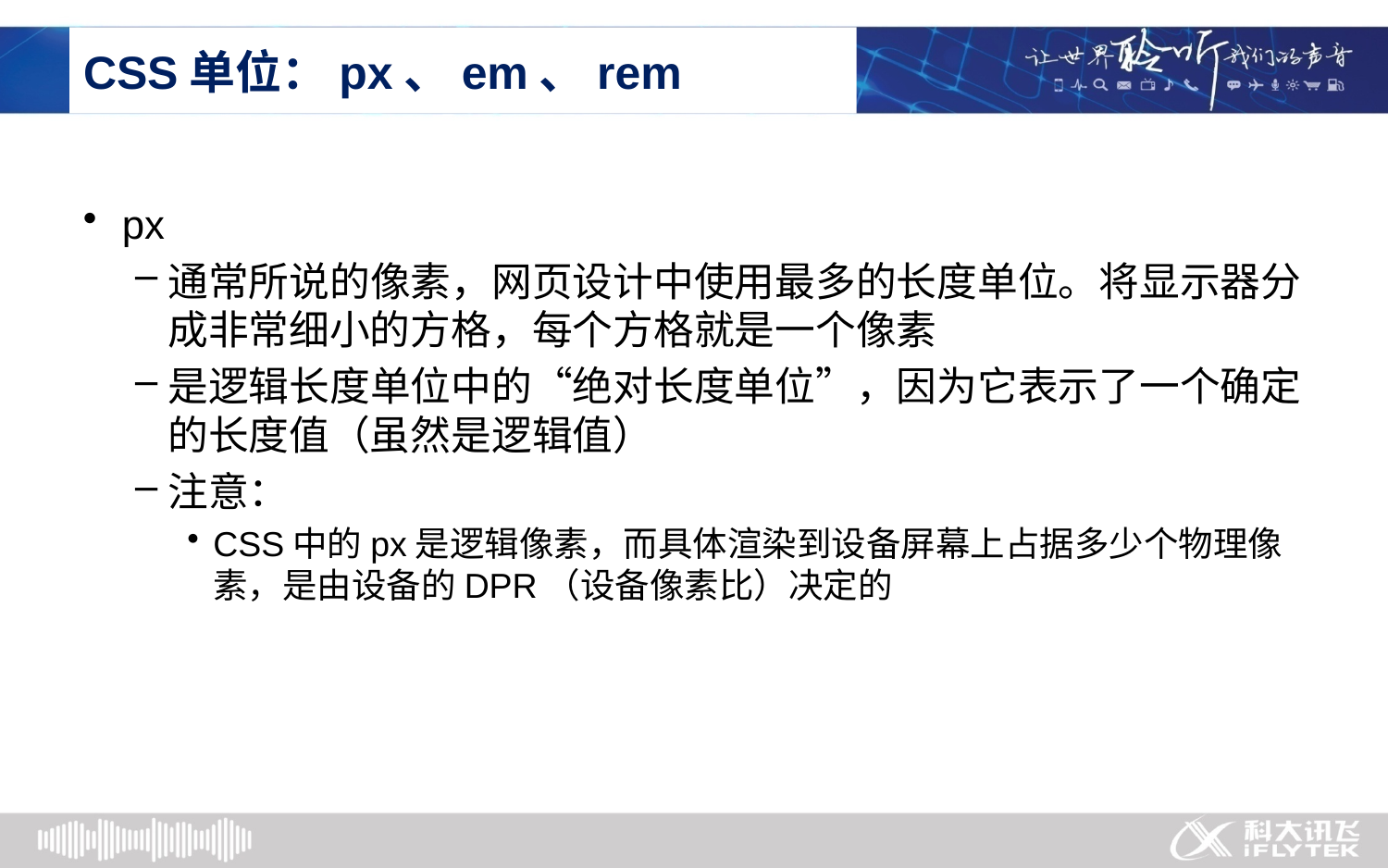

# CSS单位：px、em、rem

px
通常所说的像素，网页设计中使用最多的长度单位。将显示器分成非常细小的方格，每个方格就是一个像素
是逻辑长度单位中的“绝对长度单位”，因为它表示了一个确定的长度值（虽然是逻辑值）
注意：
CSS中的px是逻辑像素，而具体渲染到设备屏幕上占据多少个物理像素，是由设备的DPR（设备像素比）决定的